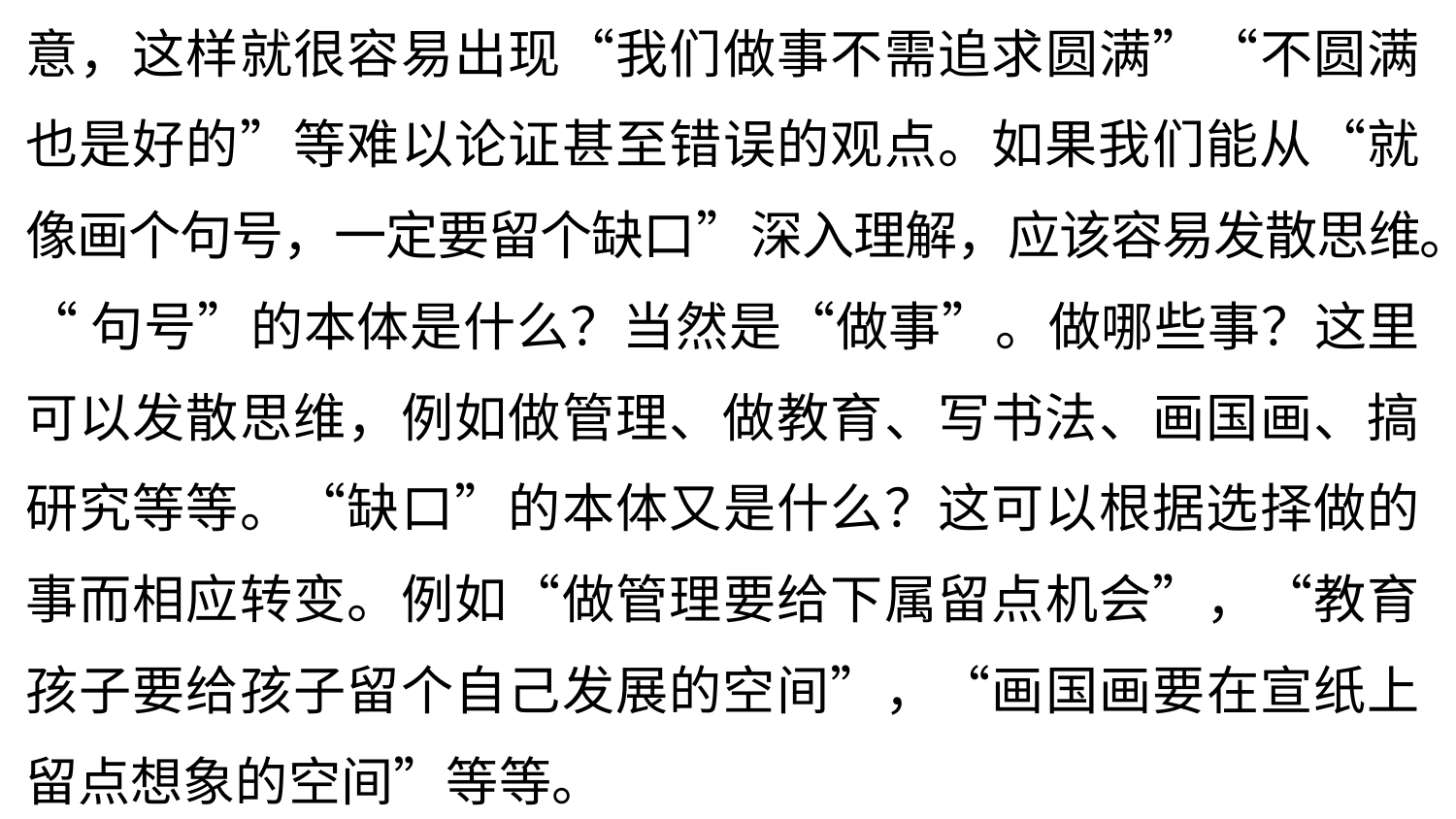

意，这样就很容易出现“我们做事不需追求圆满”“不圆满也是好的”等难以论证甚至错误的观点。如果我们能从“就像画个句号，一定要留个缺口”深入理解，应该容易发散思维。
“句号”的本体是什么？当然是“做事”。做哪些事？这里可以发散思维，例如做管理、做教育、写书法、画国画、搞研究等等。“缺口”的本体又是什么？这可以根据选择做的事而相应转变。例如“做管理要给下属留点机会”，“教育孩子要给孩子留个自己发展的空间”，“画国画要在宣纸上留点想象的空间”等等。